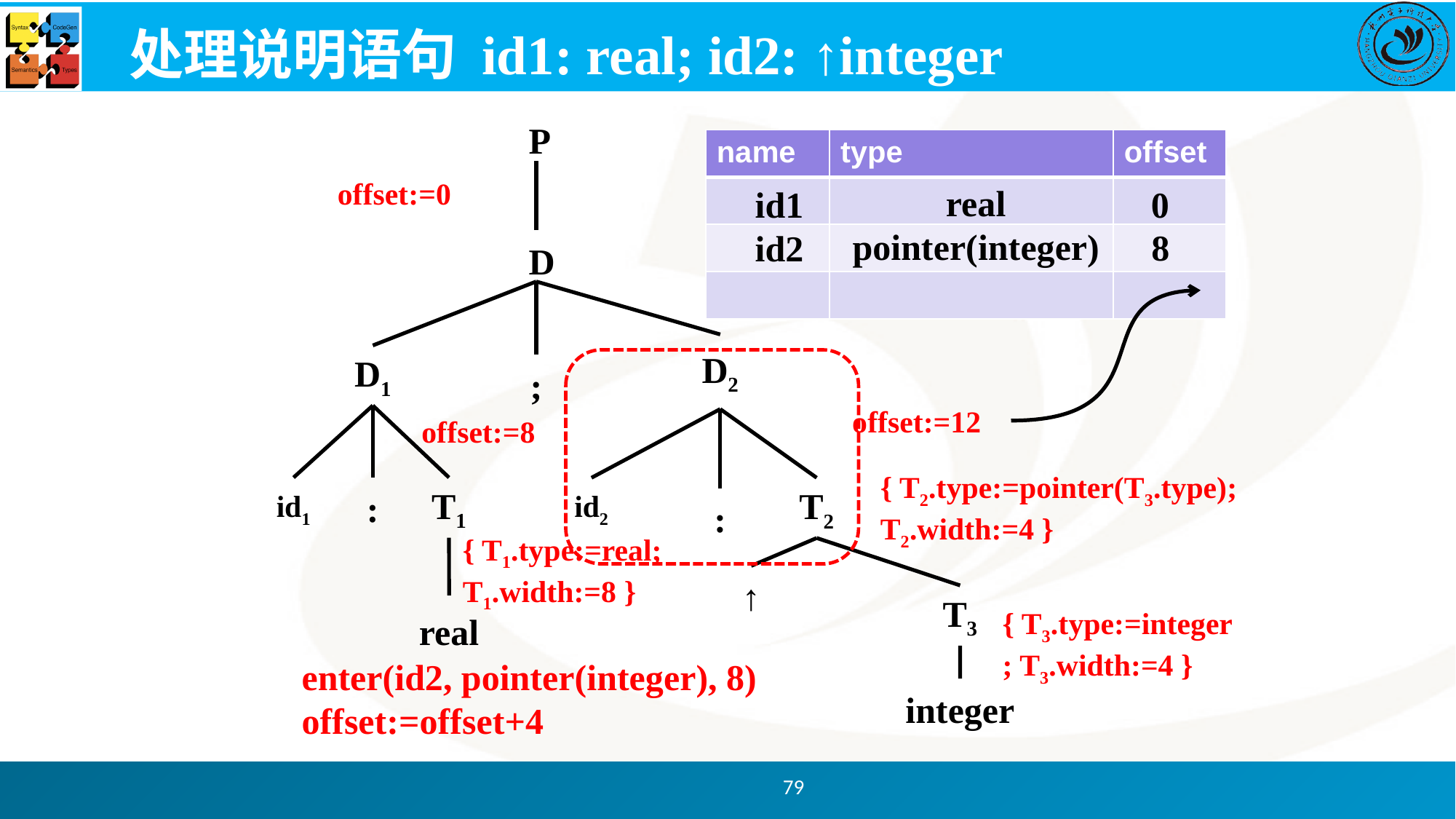

# 处理说明语句 id1: real; id2: ↑integer
P
| name | type | offset |
| --- | --- | --- |
|  |  |  |
|  |  |  |
|  |  |  |
offset:=0
real
id1
0
pointer(integer)
8
id2
D
D2
D1

;
offset:=12
offset:=8
{ T2.type:=pointer(T3.type); T2.width:=4 }
id1
:
T1
id2
T2
:
{ T1.type:=real; T1.width:=8 }
↑
T3
real
{ T3.type:=integer; T3.width:=4 }
enter(id2, pointer(integer), 8)
offset:=offset+4
integer
79